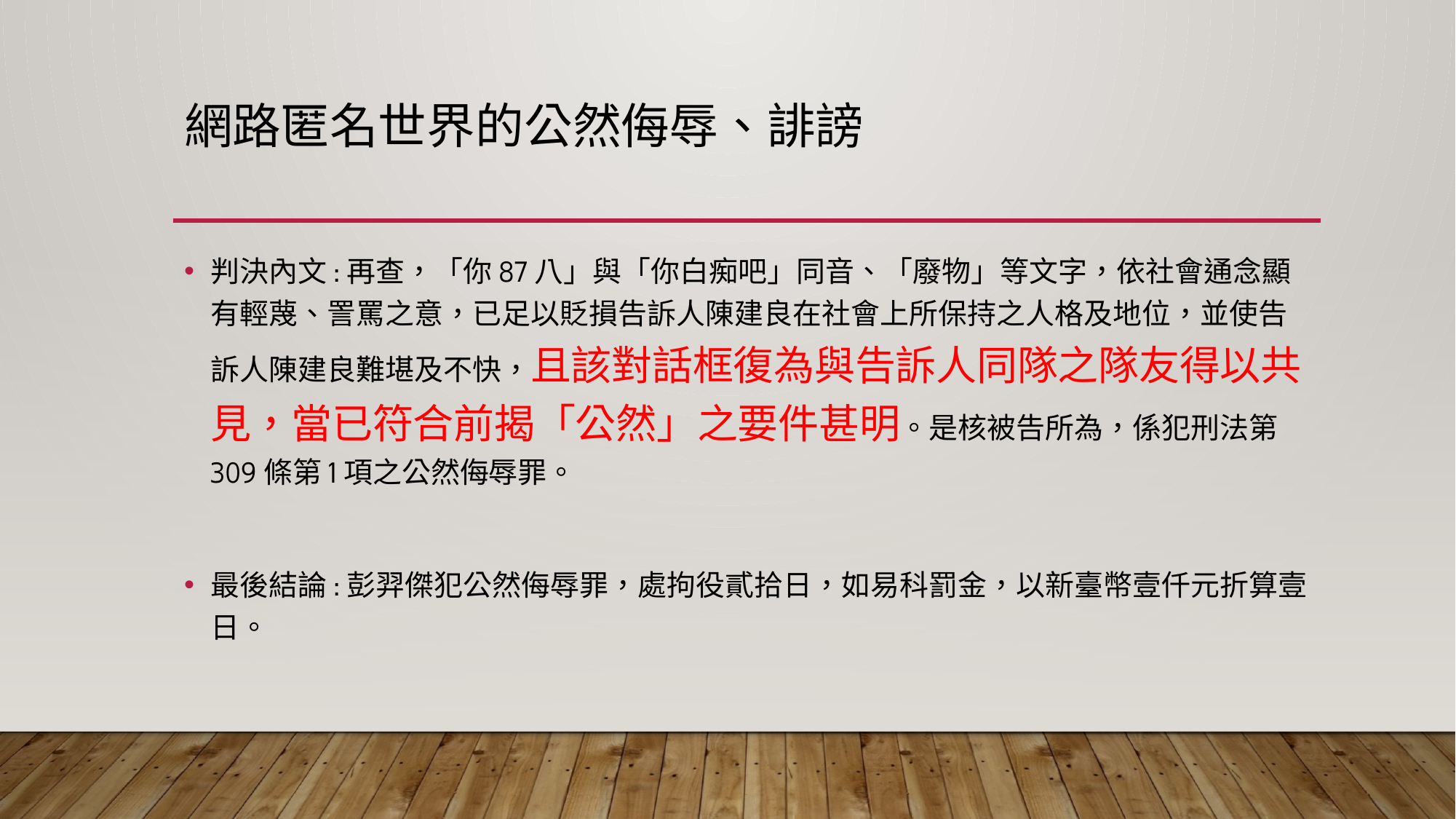

# 網路匿名世界的公然侮辱、誹謗
判決內文:再查，「你87八」與「你白痴吧」同音、「廢物」等文字，依社會通念顯有輕蔑、詈罵之意，已足以貶損告訴人陳建良在社會上所保持之人格及地位，並使告訴人陳建良難堪及不快，且該對話框復為與告訴人同隊之隊友得以共見，當已符合前揭「公然」之要件甚明。是核被告所為，係犯刑法第309條第1項之公然侮辱罪。

最後結論:彭羿傑犯公然侮辱罪，處拘役貳拾日，如易科罰金，以新臺幣壹仟元折算壹日。